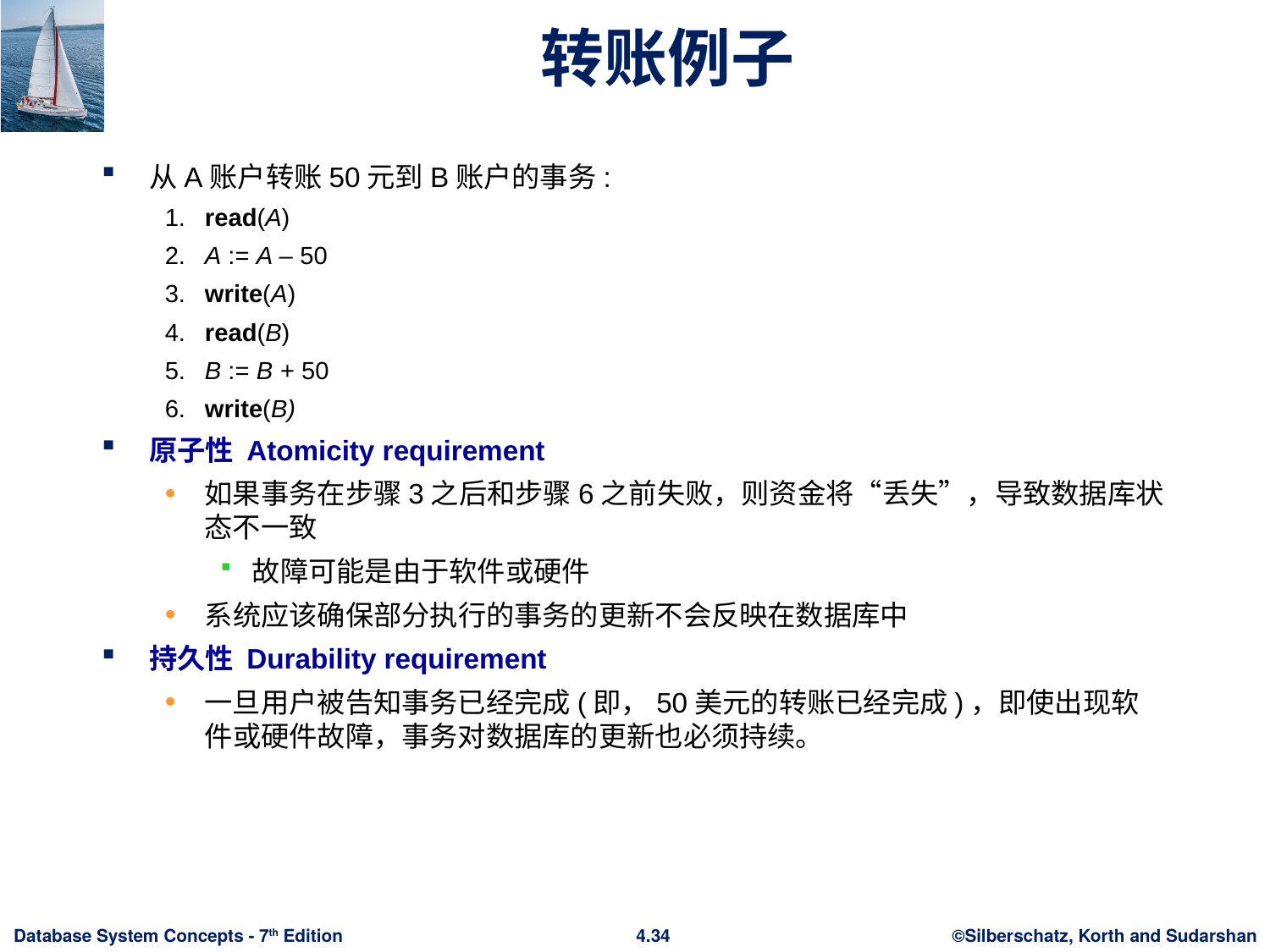

# 转账例子
从A账户转账50元到B账户的事务:
1.	read(A)
2.	A := A – 50
3.	write(A)
4.	read(B)
5.	B := B + 50
6.	write(B)
原子性 Atomicity requirement
如果事务在步骤3之后和步骤6之前失败，则资金将“丢失”，导致数据库状态不一致
故障可能是由于软件或硬件
系统应该确保部分执行的事务的更新不会反映在数据库中
持久性 Durability requirement
一旦用户被告知事务已经完成(即，50美元的转账已经完成)，即使出现软件或硬件故障，事务对数据库的更新也必须持续。